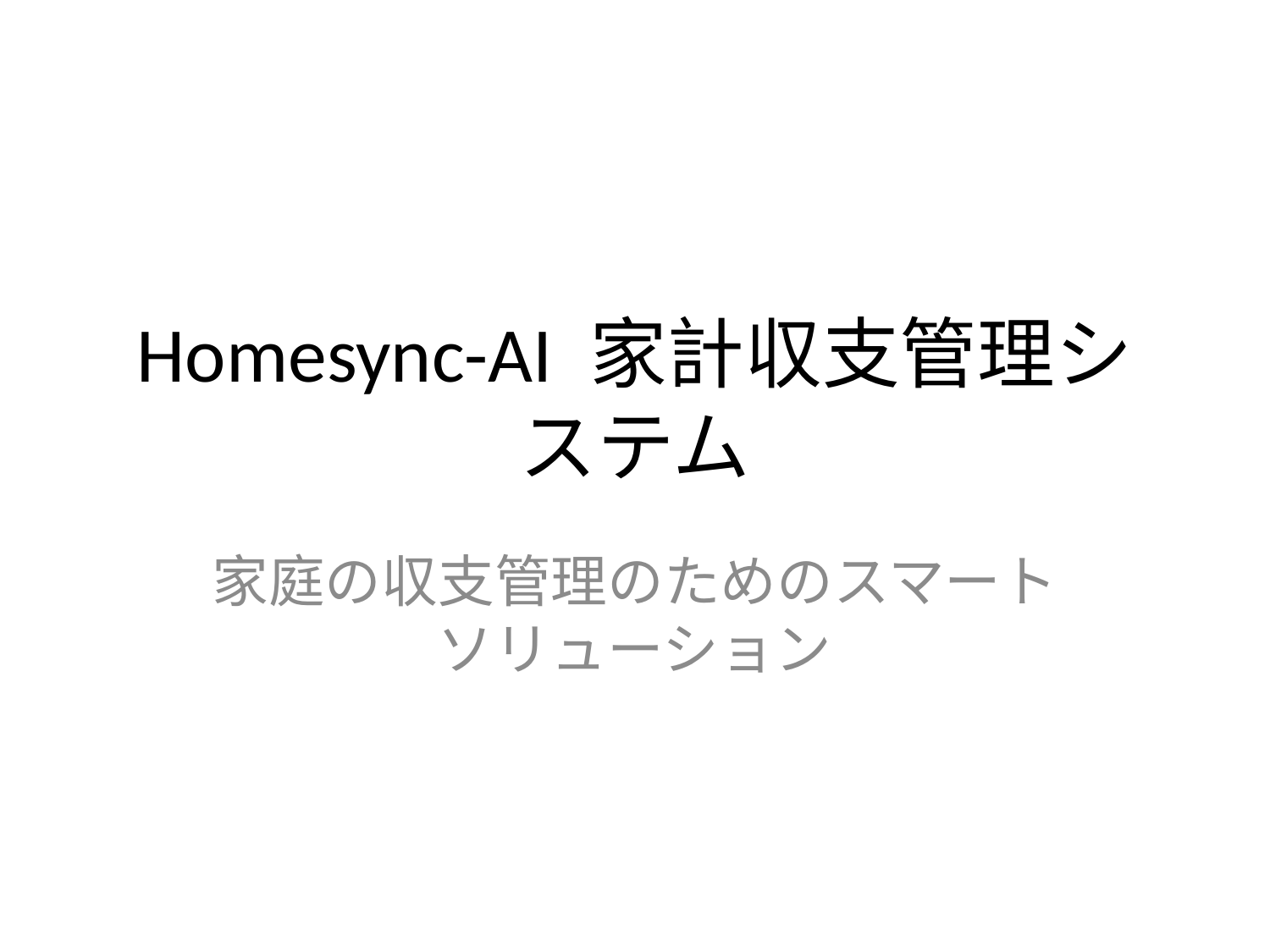

# Homesync-AI 家計収支管理システム
家庭の収支管理のためのスマートソリューション